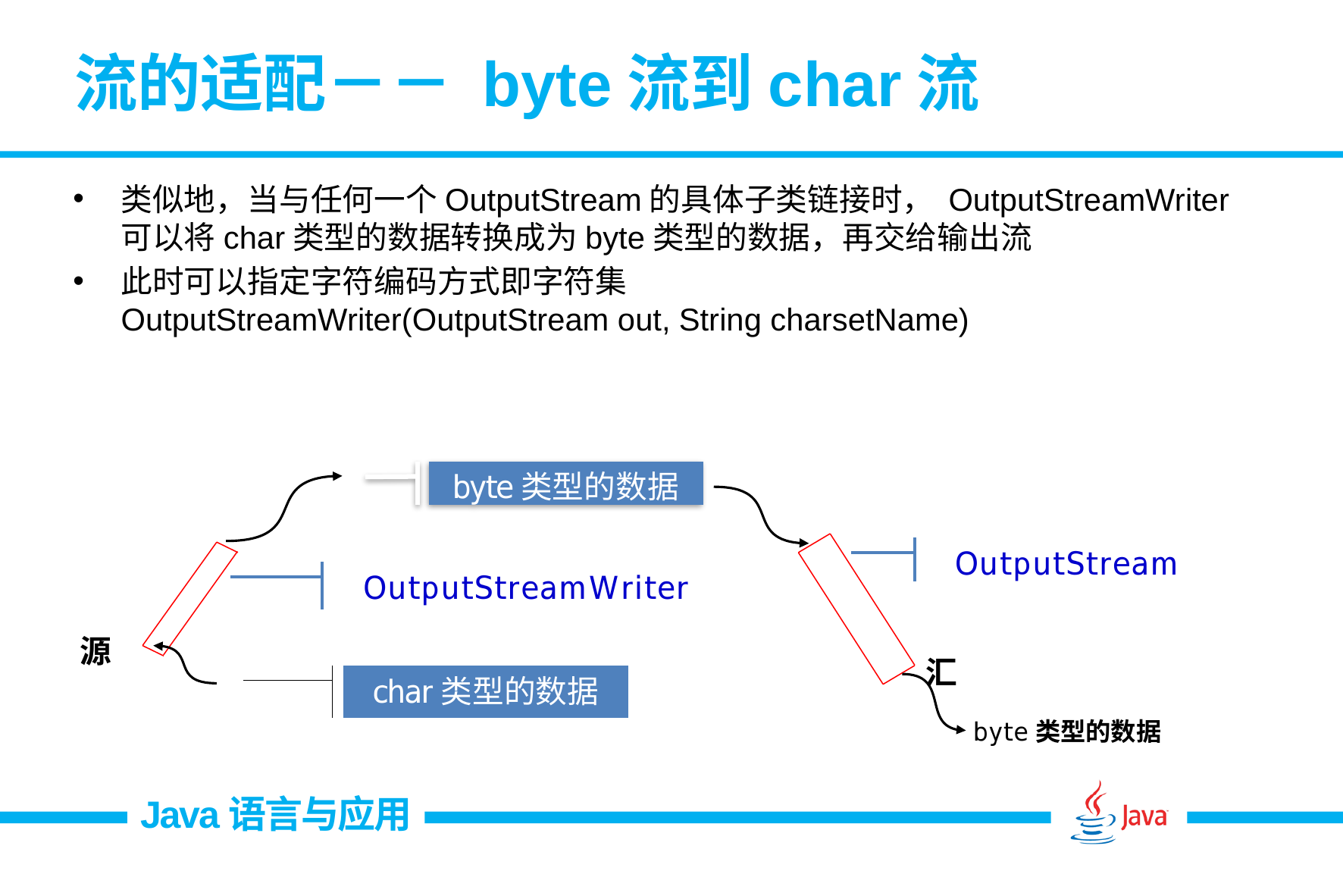

# 流的适配－－ byte流到char流
类似地，当与任何一个OutputStream的具体子类链接时， OutputStreamWriter可以将char类型的数据转换成为byte类型的数据，再交给输出流
此时可以指定字符编码方式即字符集
OutputStreamWriter(OutputStream out, String charsetName)

byte类型的数据

OutputStream

OutputStreamWriter
源

汇
char类型的数据

byte类型的数据
47